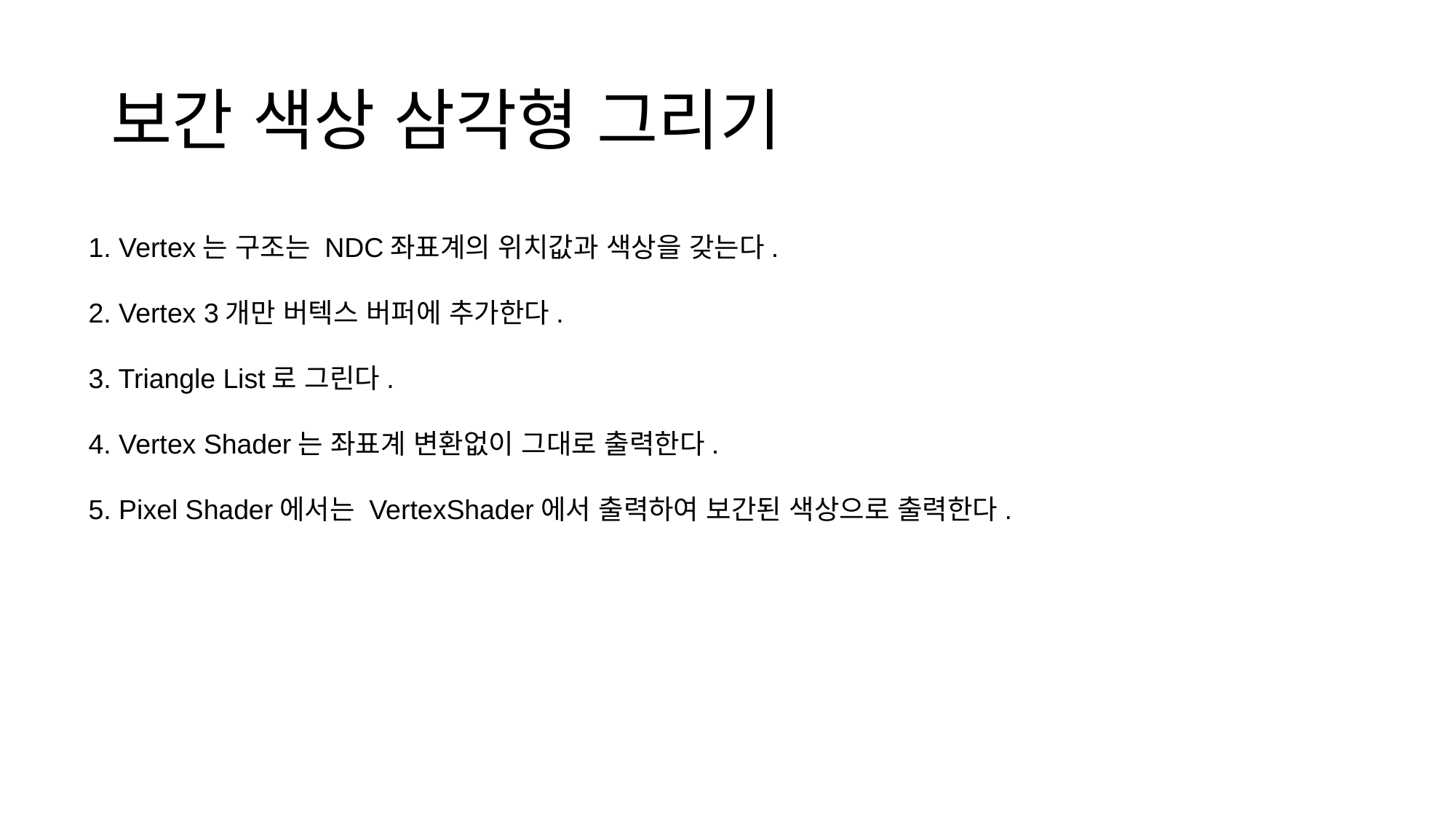

# 보간 색상 삼각형 그리기
1. Vertex는 구조는 NDC좌표계의 위치값과 색상을 갖는다.

2. Vertex 3개만 버텍스 버퍼에 추가한다.

3. Triangle List로 그린다.

4. Vertex Shader는 좌표계 변환없이 그대로 출력한다.

5. Pixel Shader에서는 VertexShader에서 출력하여 보간된 색상으로 출력한다.